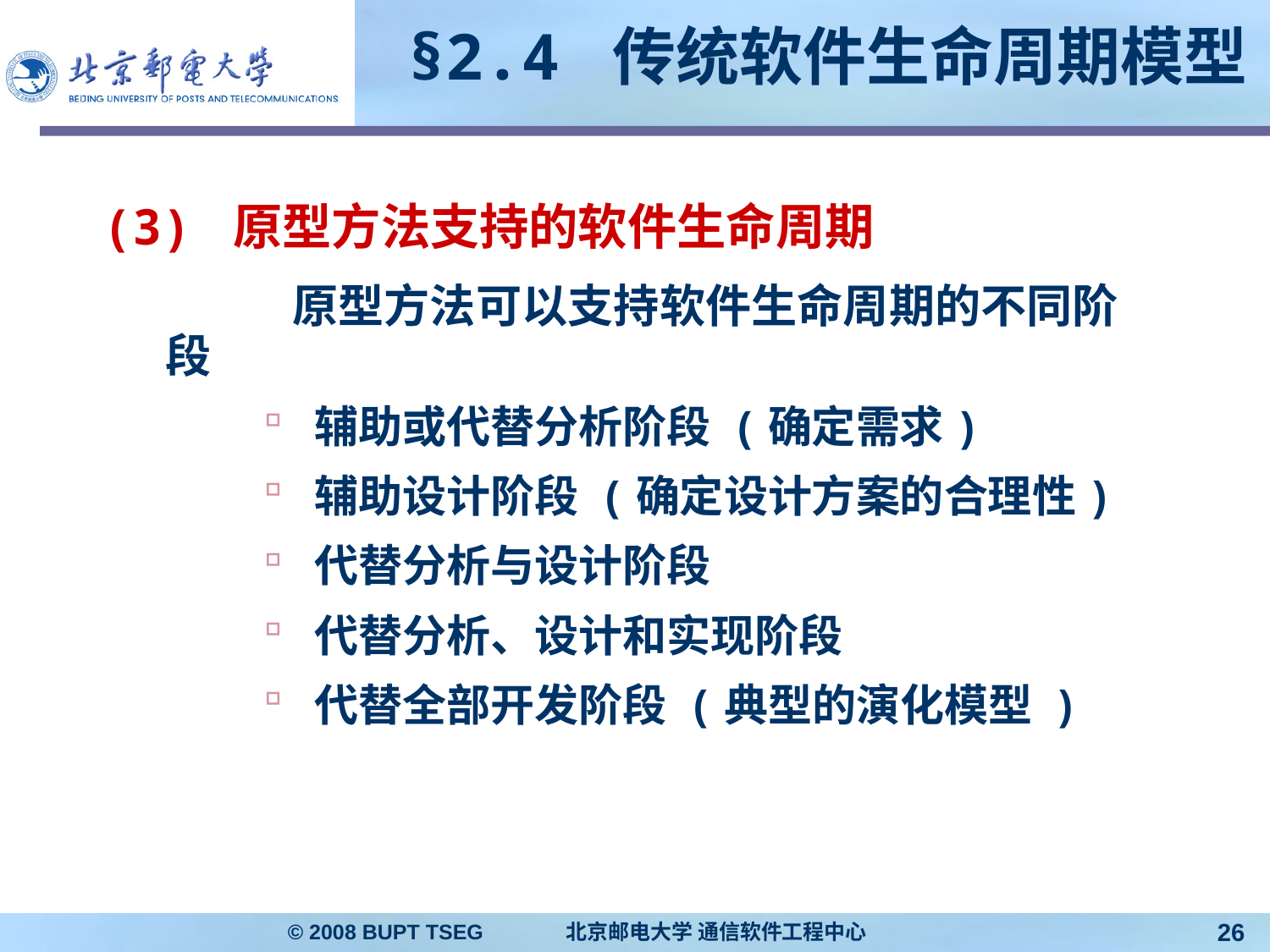

# §2.4 传统软件生命周期模型
(3) 原型方法支持的软件生命周期
		原型方法可以支持软件生命周期的不同阶段
辅助或代替分析阶段 (确定需求)
辅助设计阶段 (确定设计方案的合理性)
代替分析与设计阶段
代替分析、设计和实现阶段
代替全部开发阶段 (典型的演化模型 )

© 2008 BUPT TSEG             北京邮电大学 通信软件工程中心